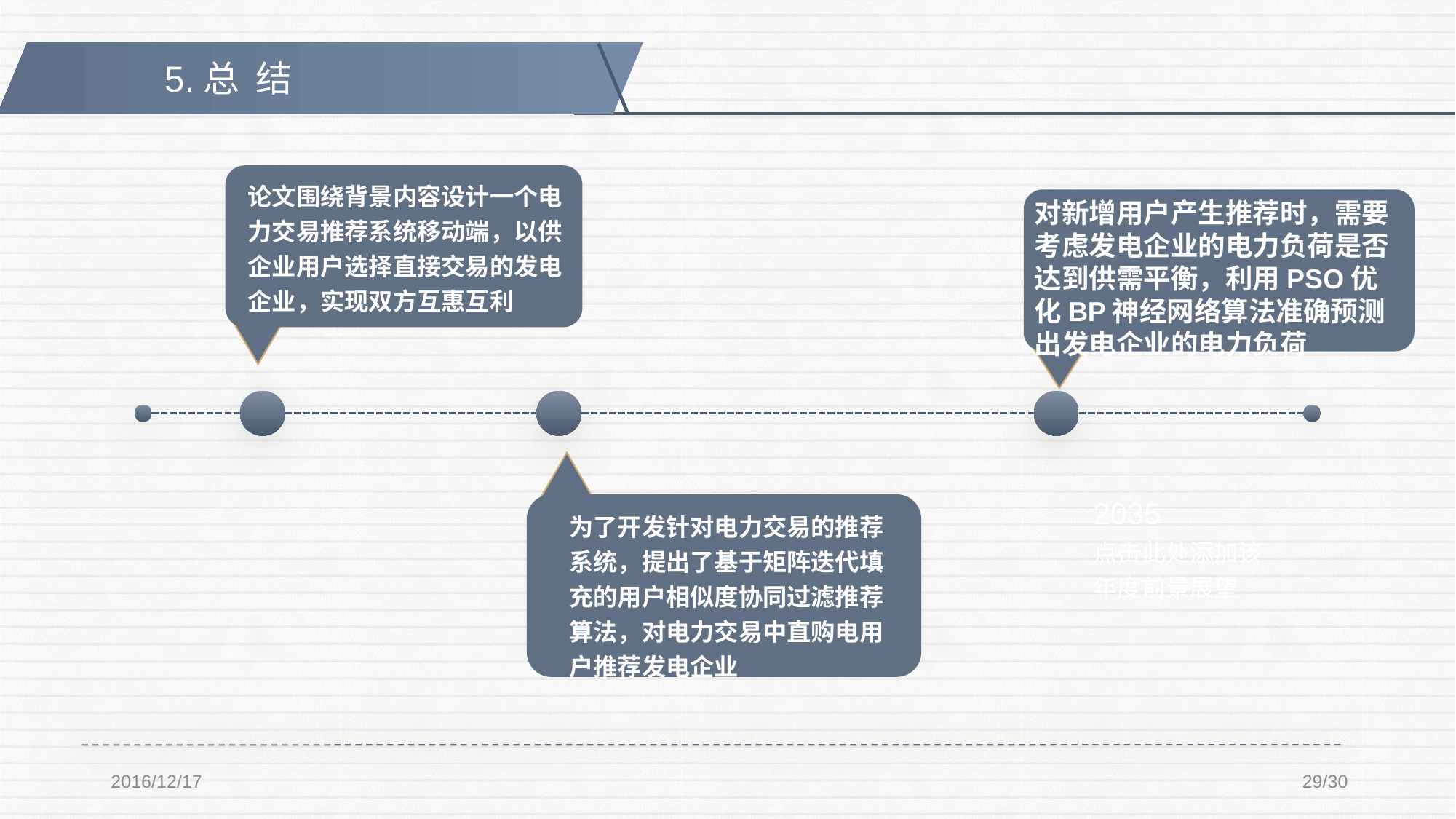

5.总  结

论文围绕背景内容设计一个电力交易推荐系统移动端，以供企业用户选择直接交易的发电企业，实现双方互惠互利

对新增用户产生推荐时，需要考虑发电企业的电力负荷是否达到供需平衡，利用PSO优化BP神经网络算法准确预测出发电企业的电力负荷

2035
为了开发针对电力交易的推荐系统，提出了基于矩阵迭代填充的用户相似度协同过滤推荐算法，对电力交易中直购电用户推荐发电企业
点击此处添加该年度前景展望
2016/12/17
29/30